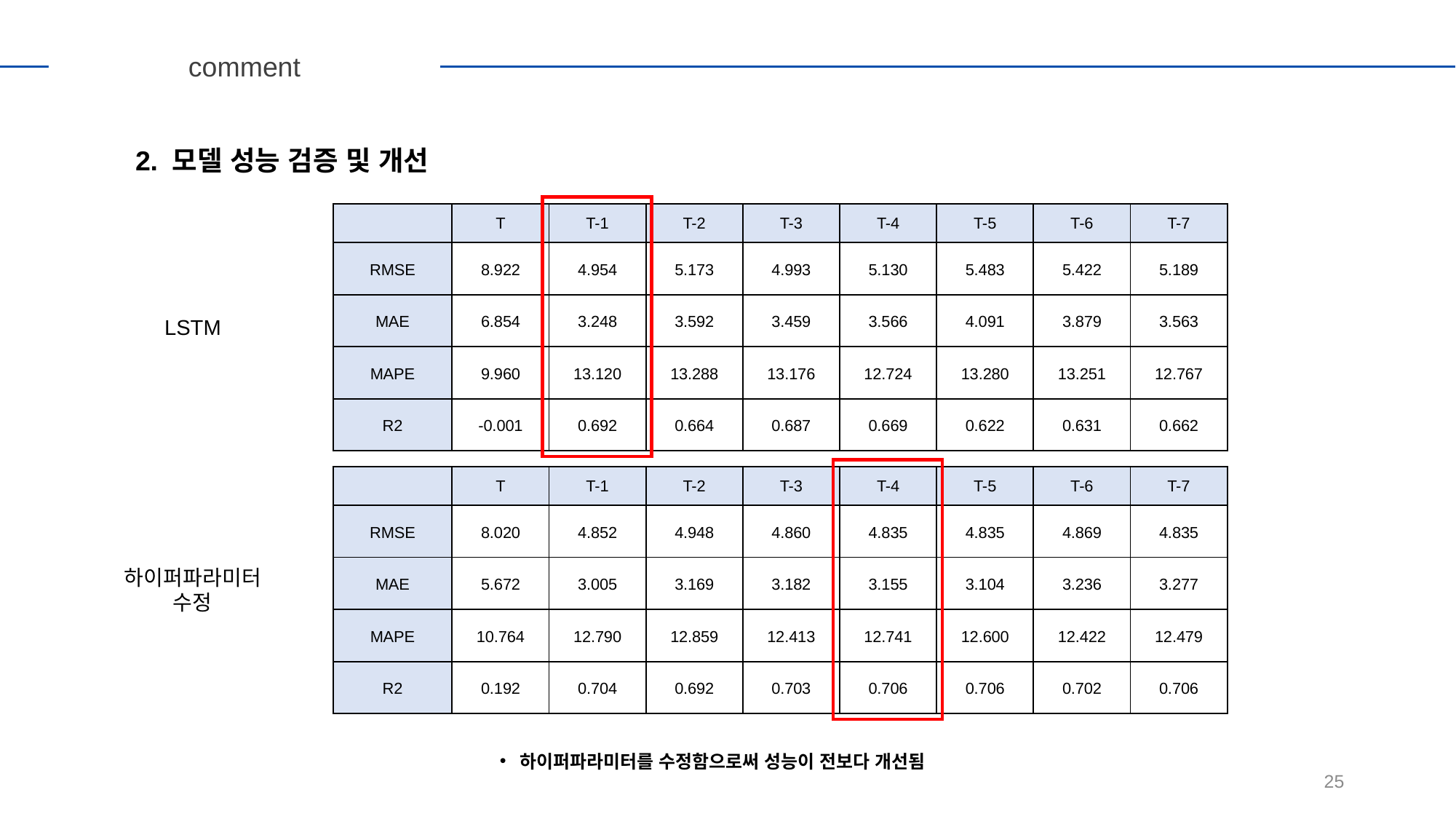

comment
2. 모델 성능 검증 및 개선

|  | T | T-1 | T-2 | T-3 | T-4 | T-5 | T-6 | T-7 |
| --- | --- | --- | --- | --- | --- | --- | --- | --- |
| RMSE | 8.922 | 4.954 | 5.173 | 4.993 | 5.130 | 5.483 | 5.422 | 5.189 |
| MAE | 6.854 | 3.248 | 3.592 | 3.459 | 3.566 | 4.091 | 3.879 | 3.563 |
| MAPE | 9.960 | 13.120 | 13.288 | 13.176 | 12.724 | 13.280 | 13.251 | 12.767 |
| R2 | -0.001 | 0.692 | 0.664 | 0.687 | 0.669 | 0.622 | 0.631 | 0.662 |
LSTM

|  | T | T-1 | T-2 | T-3 | T-4 | T-5 | T-6 | T-7 |
| --- | --- | --- | --- | --- | --- | --- | --- | --- |
| RMSE | 8.020 | 4.852 | 4.948 | 4.860 | 4.835 | 4.835 | 4.869 | 4.835 |
| MAE | 5.672 | 3.005 | 3.169 | 3.182 | 3.155 | 3.104 | 3.236 | 3.277 |
| MAPE | 10.764 | 12.790 | 12.859 | 12.413 | 12.741 | 12.600 | 12.422 | 12.479 |
| R2 | 0.192 | 0.704 | 0.692 | 0.703 | 0.706 | 0.706 | 0.702 | 0.706 |
하이퍼파라미터 수정
하이퍼파라미터를 수정함으로써 성능이 전보다 개선됨
25